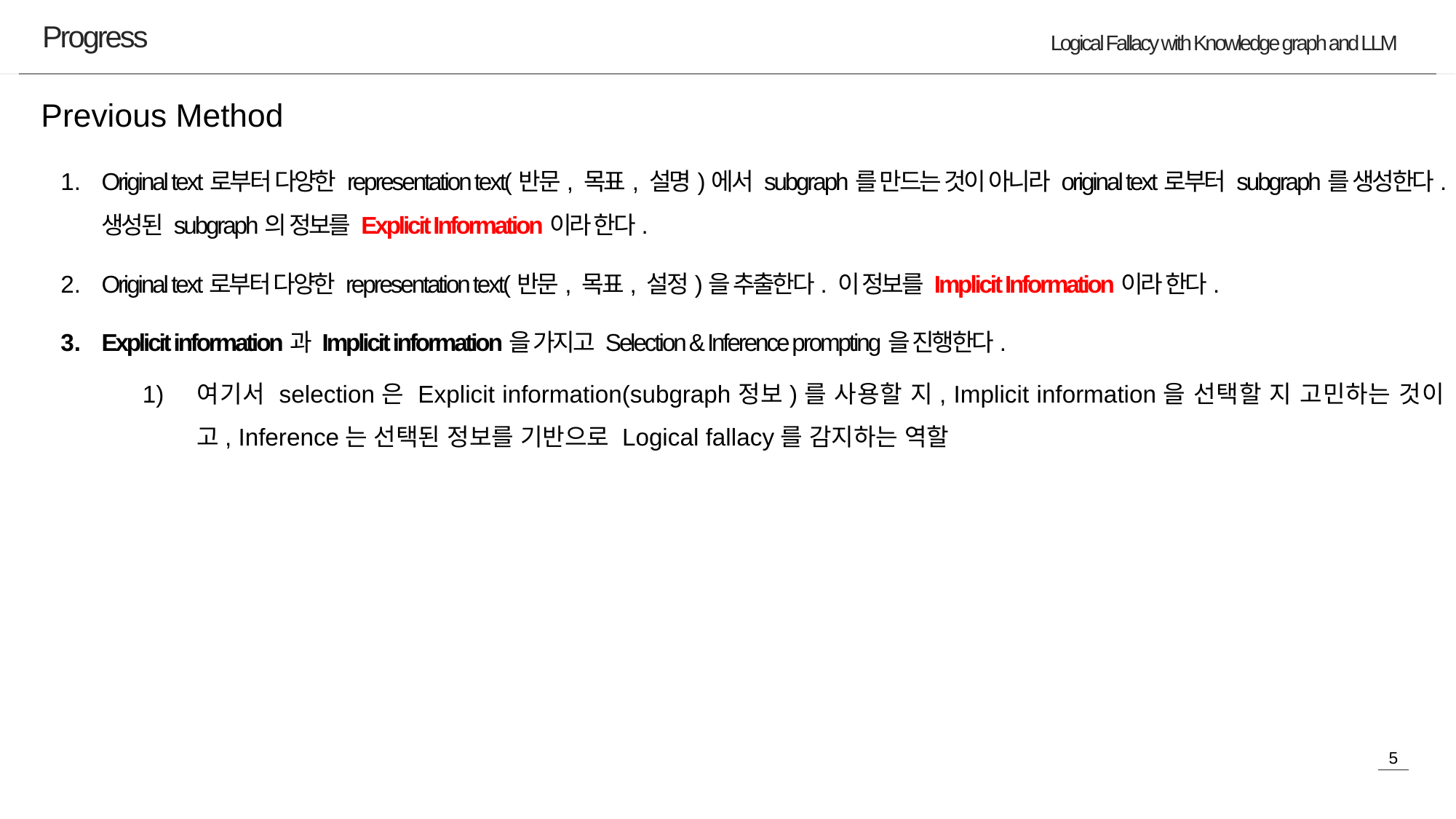

Progress
Previous Method
Original text로부터 다양한 representation text(반문, 목표, 설명)에서 subgraph를 만드는 것이 아니라 original text로부터 subgraph를 생성한다. 생성된 subgraph의 정보를 Explicit Information이라 한다.
Original text로부터 다양한 representation text(반문, 목표, 설정)을 추출한다. 이 정보를 Implicit Information이라 한다.
Explicit information과 Implicit information을 가지고 Selection & Inference prompting을 진행한다.
여기서 selection은 Explicit information(subgraph정보)를 사용할 지, Implicit information을 선택할 지 고민하는 것이고, Inference는 선택된 정보를 기반으로 Logical fallacy를 감지하는 역할